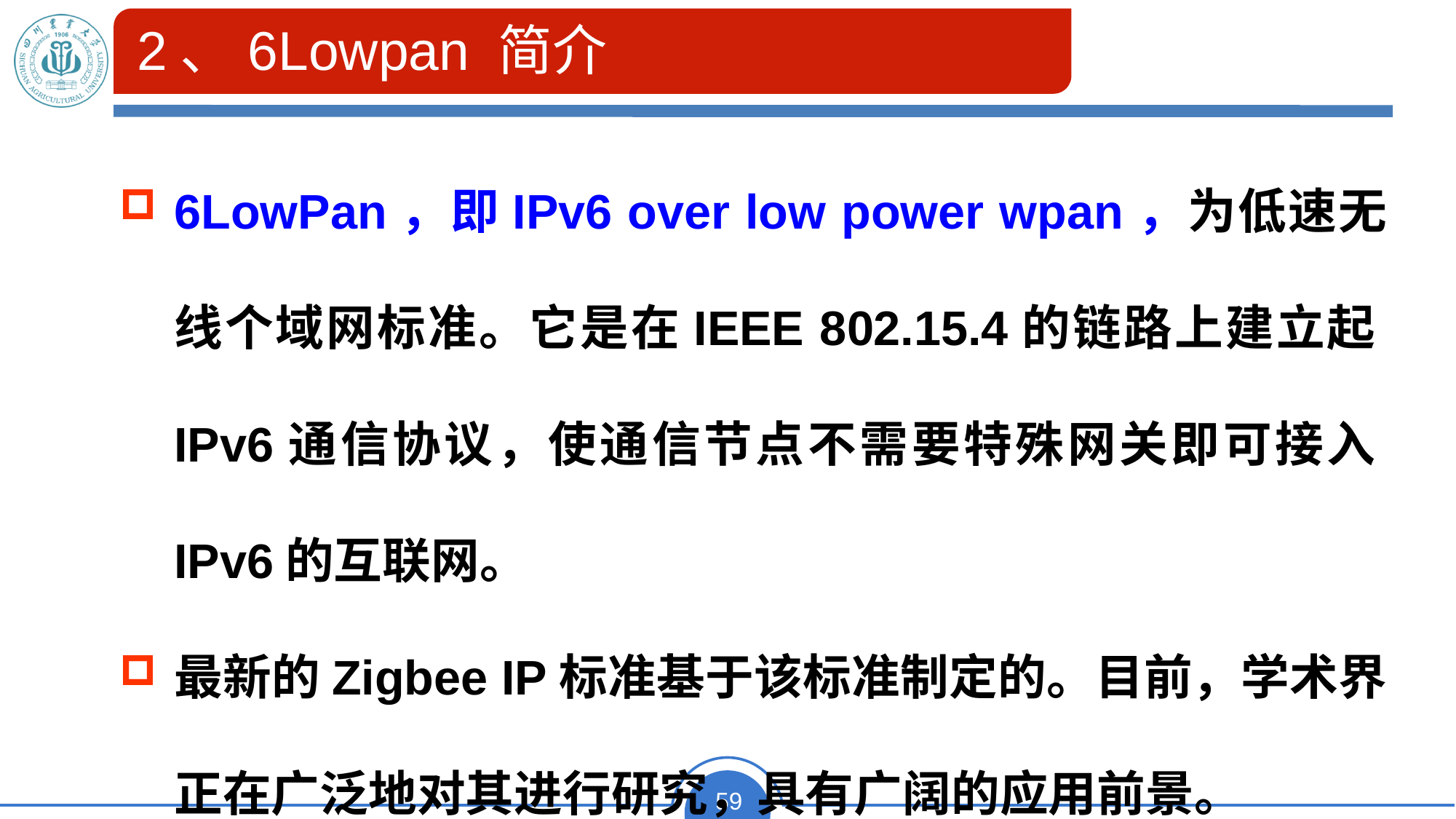

# 2、6Lowpan 简介
6LowPan，即IPv6 over low power wpan，为低速无线个域网标准。它是在IEEE 802.15.4的链路上建立起IPv6通信协议，使通信节点不需要特殊网关即可接入IPv6的互联网。
最新的Zigbee IP标准基于该标准制定的。目前，学术界正在广泛地对其进行研究，具有广阔的应用前景。